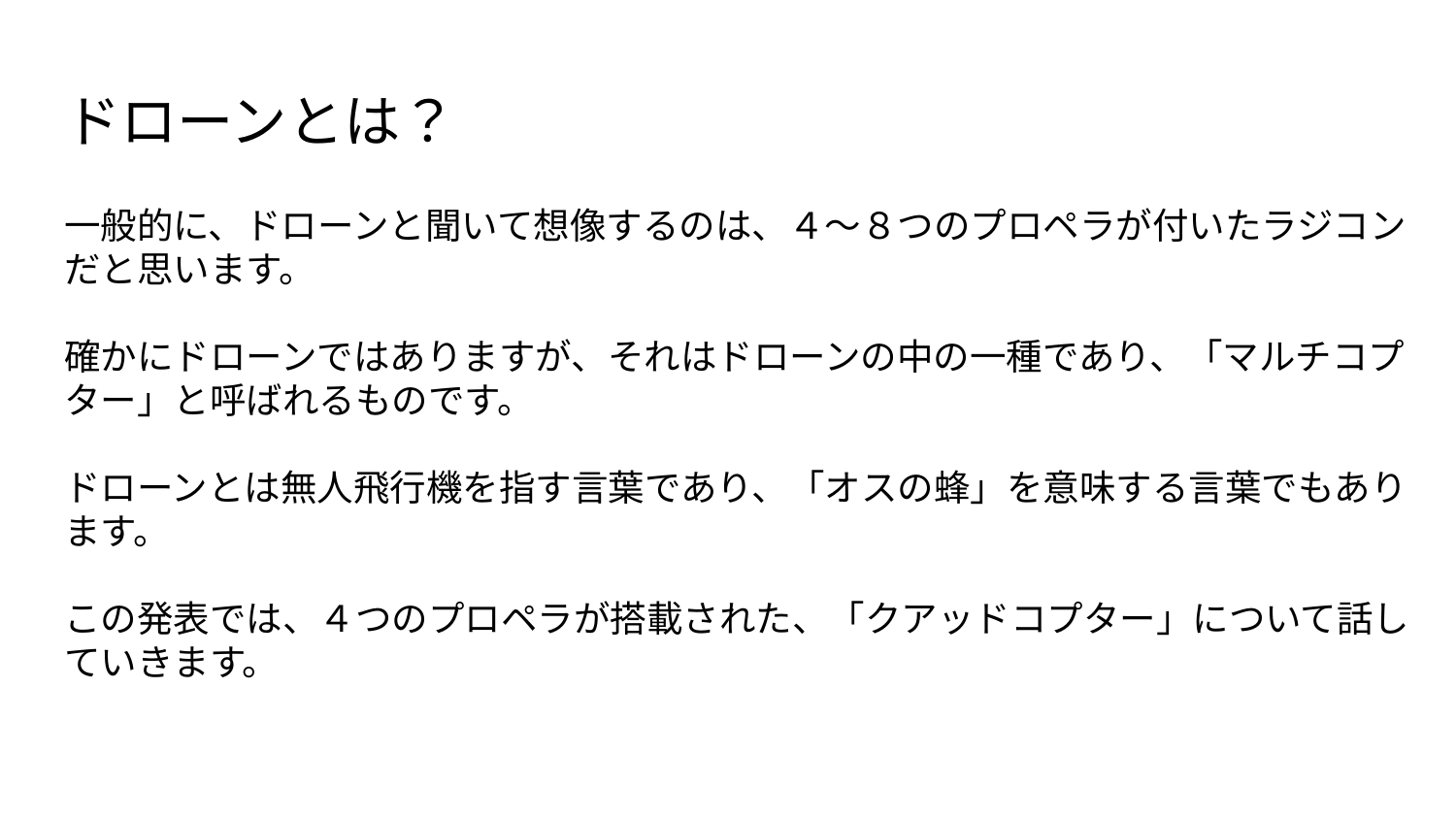

# ドローンとは？
一般的に、ドローンと聞いて想像するのは、４～８つのプロペラが付いたラジコンだと思います。

確かにドローンではありますが、それはドローンの中の一種であり、「マルチコプター」と呼ばれるものです。

ドローンとは無人飛行機を指す言葉であり、「オスの蜂」を意味する言葉でもあります。

この発表では、４つのプロペラが搭載された、「クアッドコプター」について話していきます。